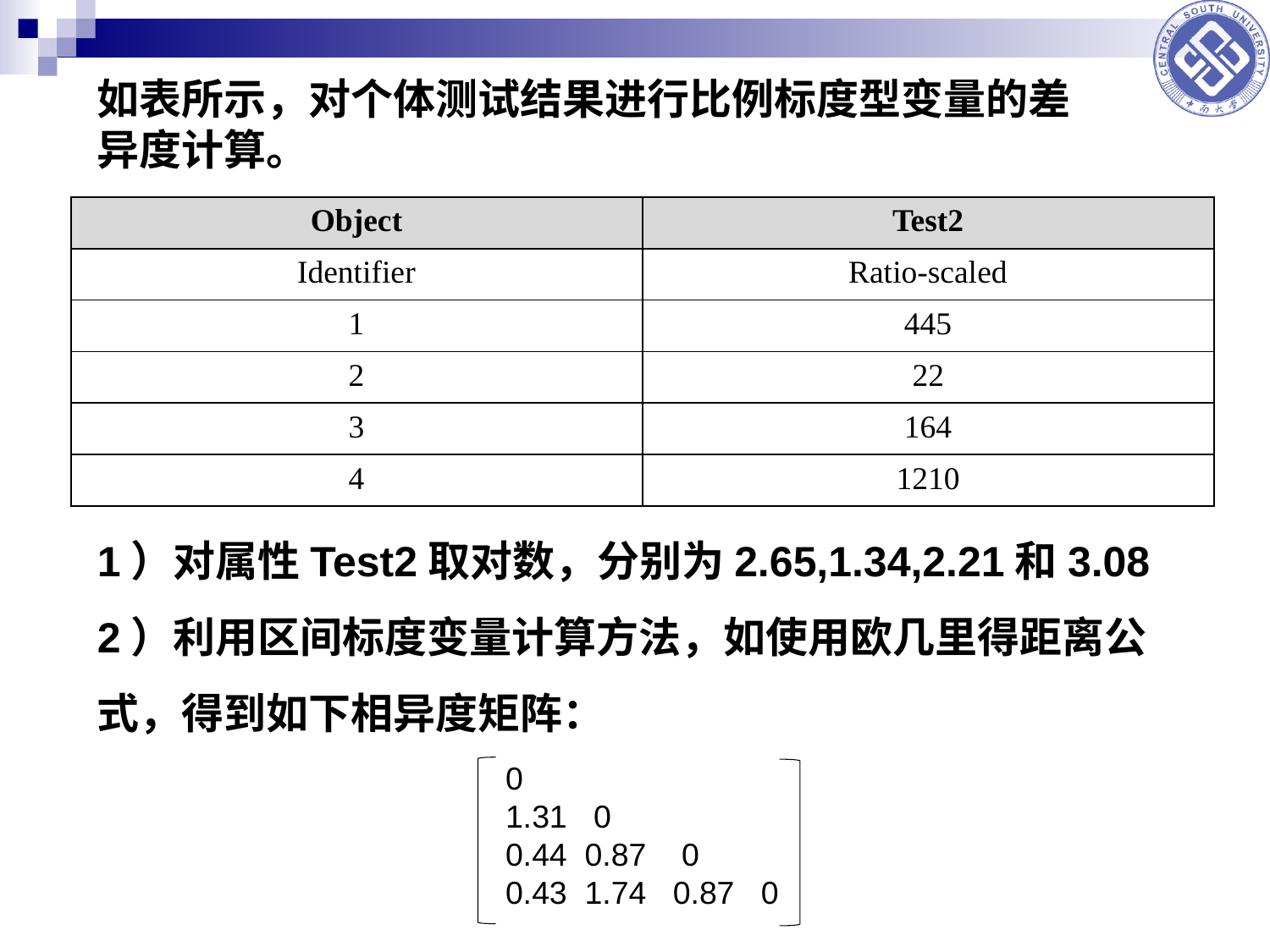

如表所示，对个体测试结果进行比例标度型变量的差异度计算。
| Object | Test2 |
| --- | --- |
| Identifier | Ratio-scaled |
| 1 | 445 |
| 2 | 22 |
| 3 | 164 |
| 4 | 1210 |
1）对属性Test2取对数，分别为2.65,1.34,2.21和3.08
2）利用区间标度变量计算方法，如使用欧几里得距离公式，得到如下相异度矩阵：
0
1.31   0
0.44  0.87    0
0.43  1.74   0.87   0